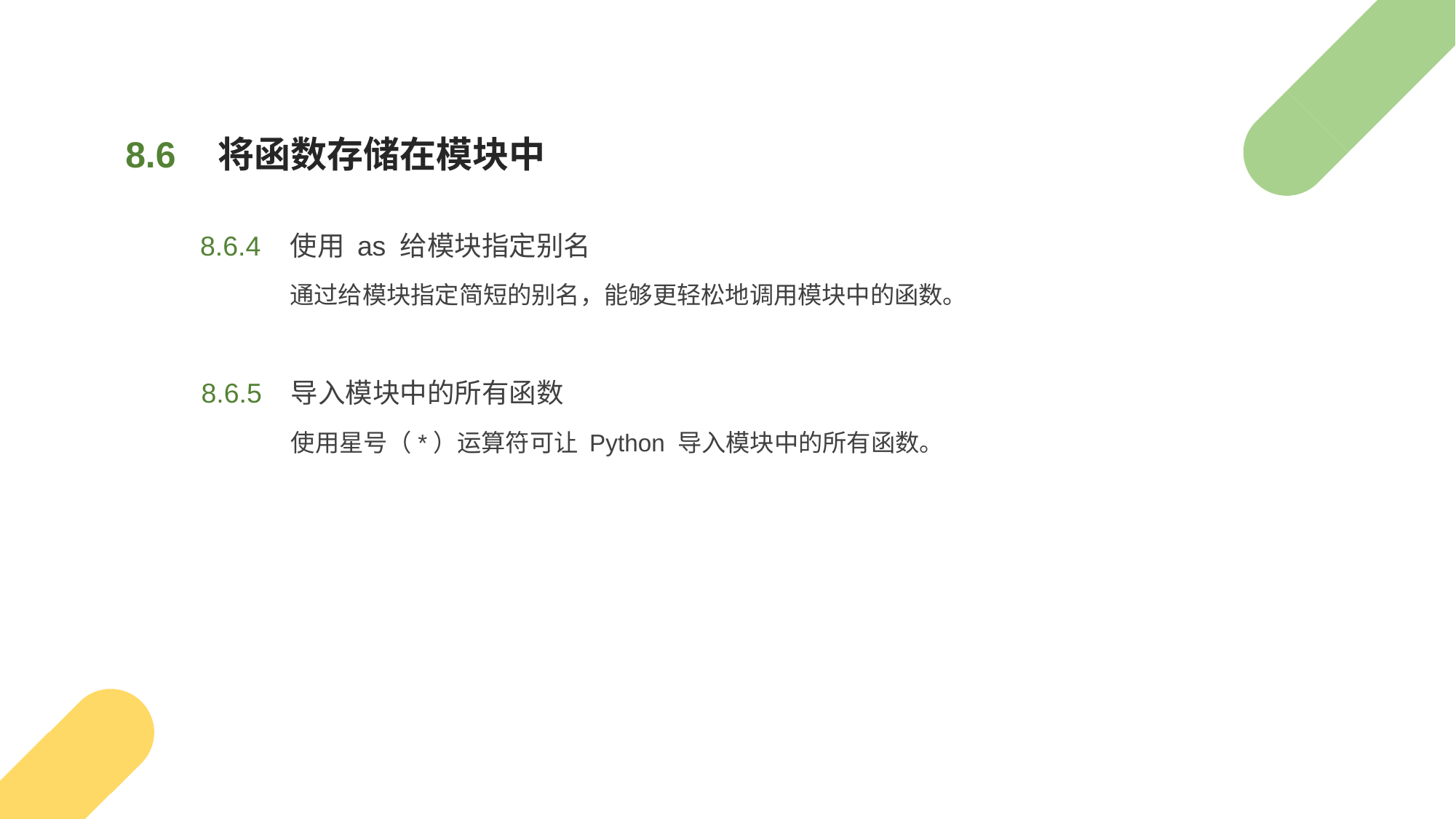

将函数存储在模块中
8.6
使用 as 给模块指定别名
8.6.4
通过给模块指定简短的别名，能够更轻松地调用模块中的函数。
导入模块中的所有函数
8.6.5
使用星号（*）运算符可让 Python 导入模块中的所有函数。